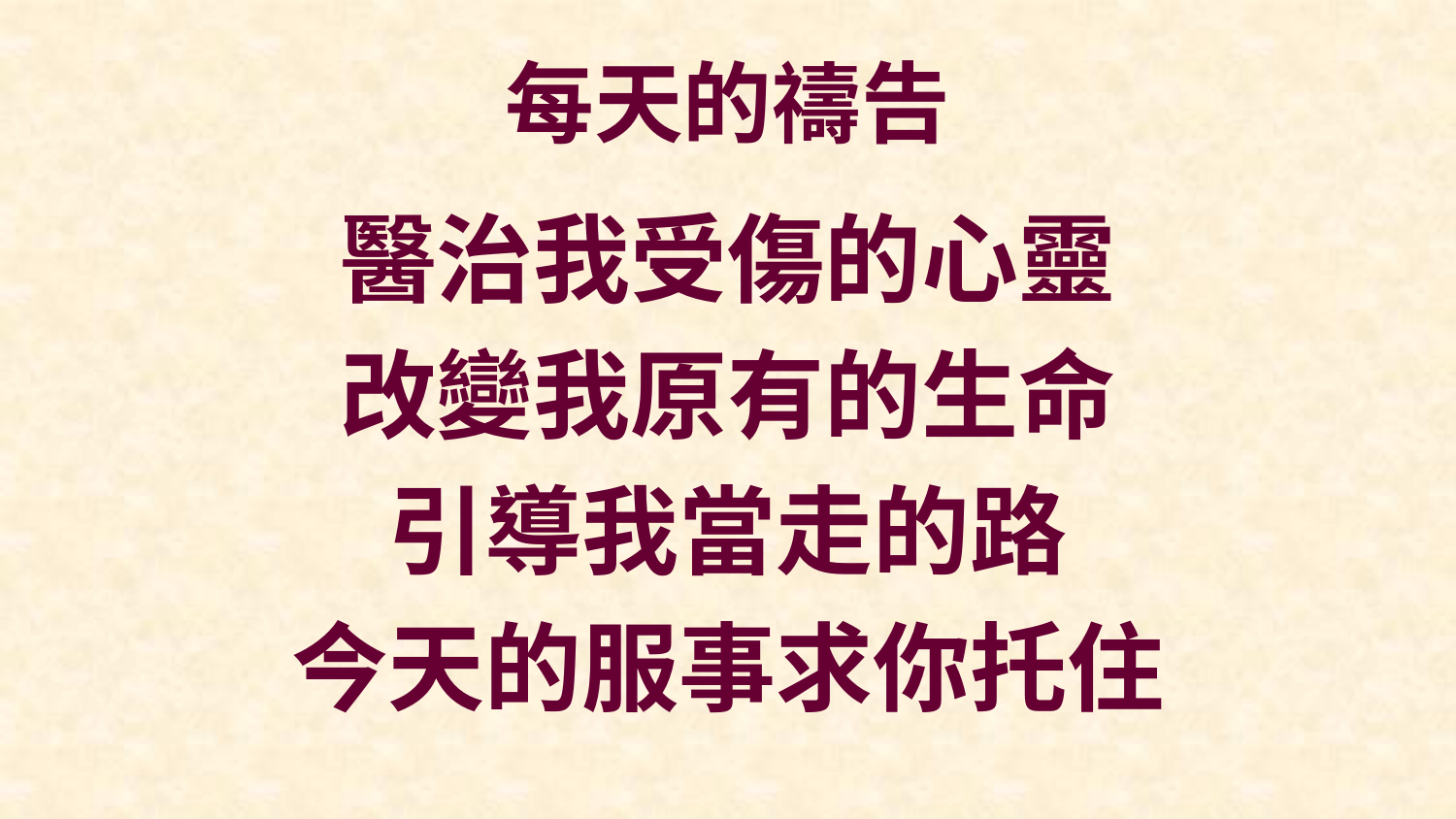

# 每天的禱告
醫治我受傷的心靈
改變我原有的生命
引導我當走的路
今天的服事求你托住